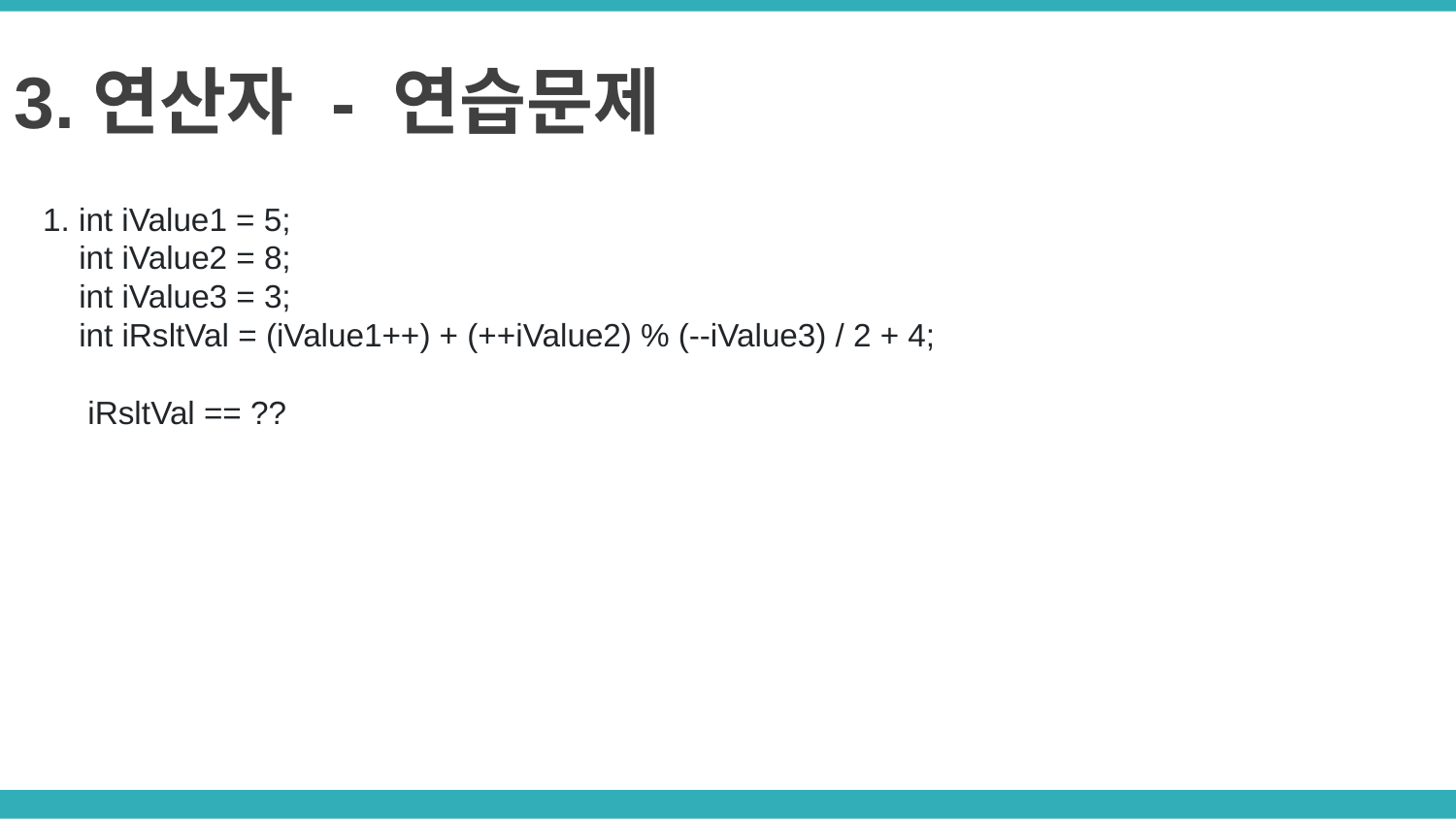

3.연산자 - 연습문제
1. int iValue1 = 5;
    int iValue2 = 8;
    int iValue3 = 3;
    int iRsltVal = (iValue1++) + (++iValue2) % (--iValue3) / 2 + 4;

     iRsltVal == ??